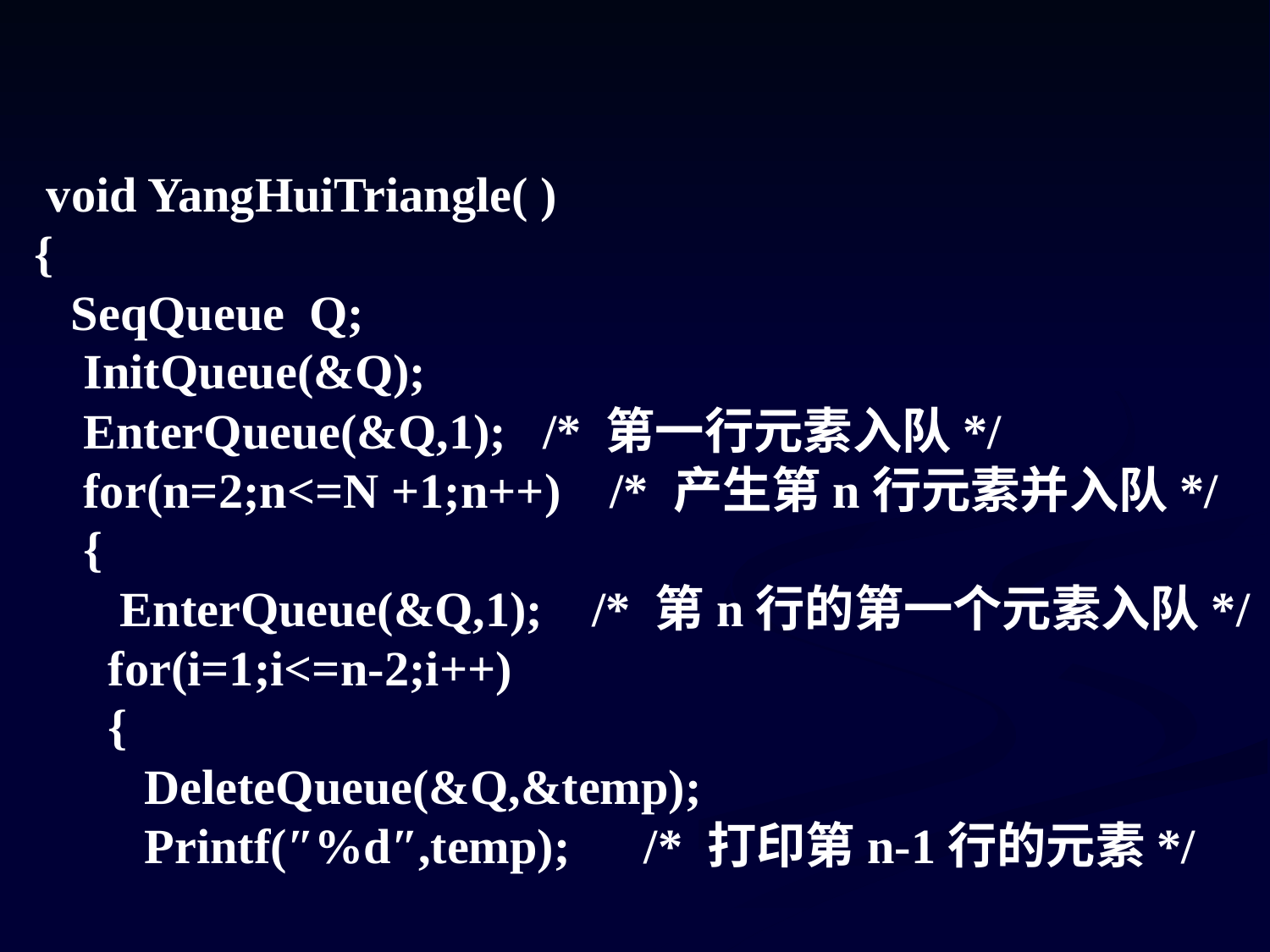

void YangHuiTriangle( )
 {
    SeqQueue  Q;
     InitQueue(&Q);
     EnterQueue(&Q,1);   /* 第一行元素入队*/
     for(n=2;n<=N +1;n++)    /* 产生第n行元素并入队*/
     {
        EnterQueue(&Q,1);    /* 第n行的第一个元素入队*/
       for(i=1;i<=n-2;i++)
       {
          DeleteQueue(&Q,&temp);
          Printf(″%d″,temp);      /* 打印第n-1行的元素*/